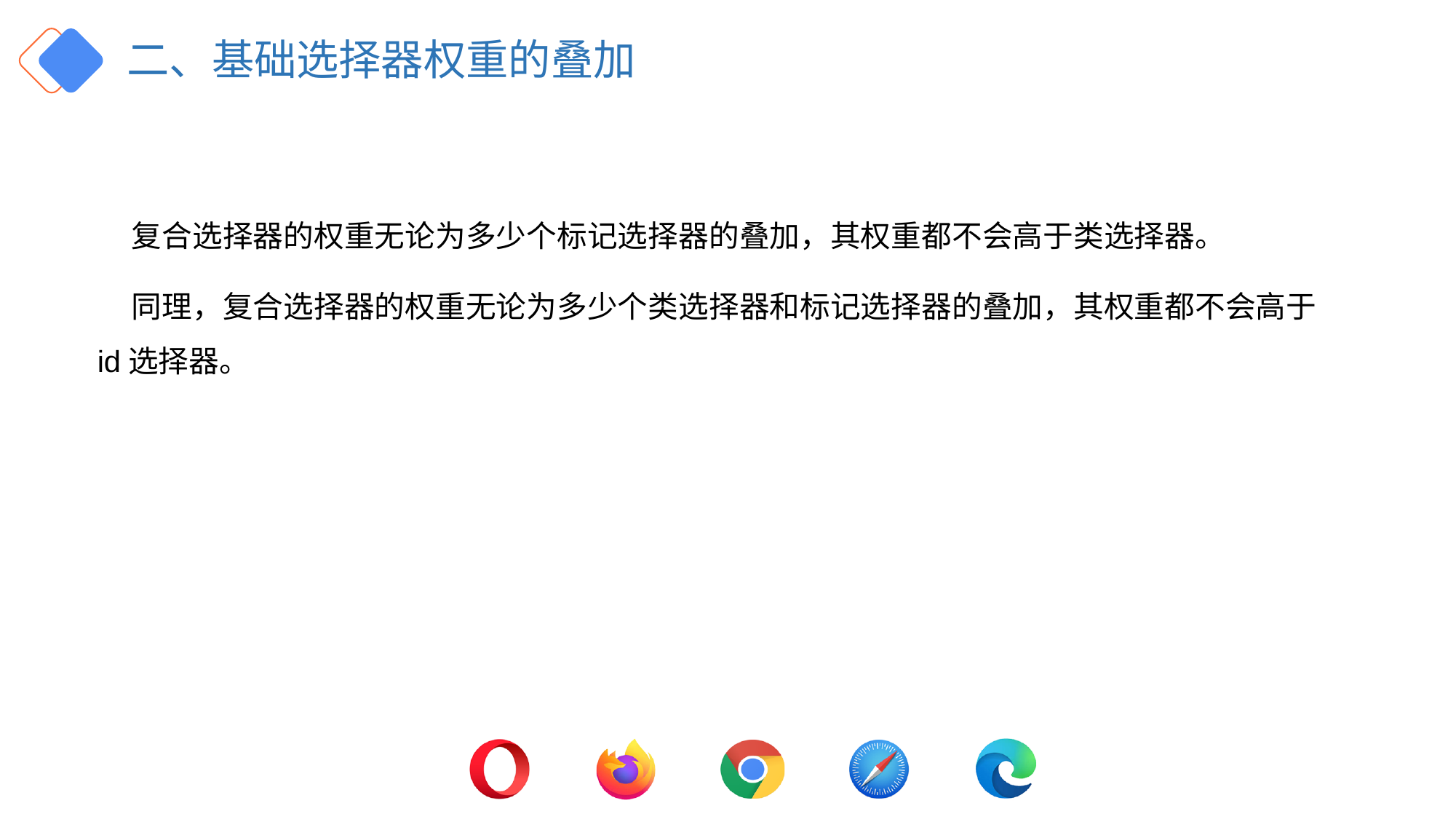

# 二、基础选择器权重的叠加
    复合选择器的权重无论为多少个标记选择器的叠加，其权重都不会高于类选择器。
    同理，复合选择器的权重无论为多少个类选择器和标记选择器的叠加，其权重都不会高于id选择器。